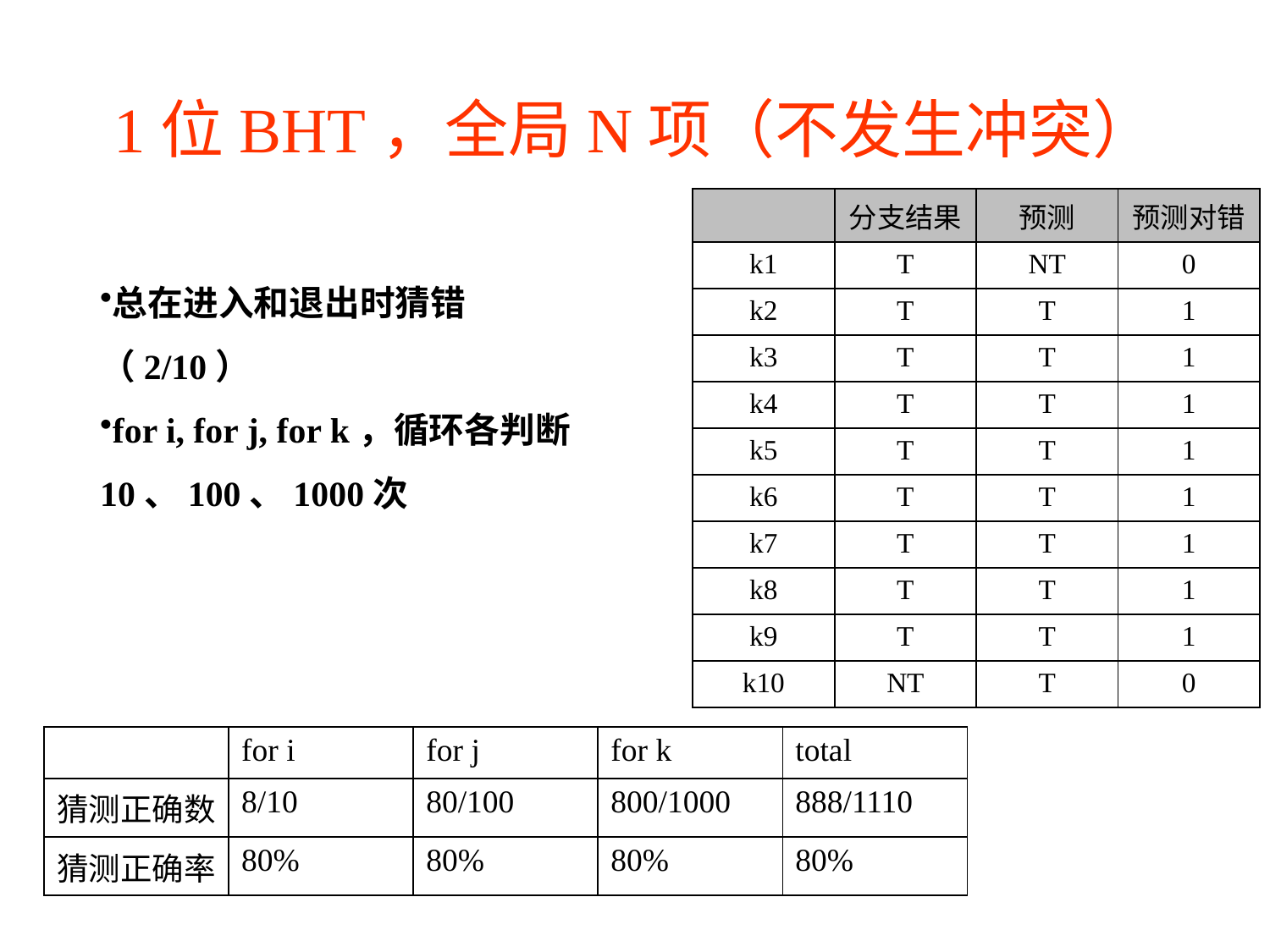

# 1位BHT，全局N项（不发生冲突）
|  | 分支结果 | 预测 | 预测对错 |
| --- | --- | --- | --- |
| k1 | T | NT | 0 |
| k2 | T | T | 1 |
| k3 | T | T | 1 |
| k4 | T | T | 1 |
| k5 | T | T | 1 |
| k6 | T | T | 1 |
| k7 | T | T | 1 |
| k8 | T | T | 1 |
| k9 | T | T | 1 |
| k10 | NT | T | 0 |
总在进入和退出时猜错（2/10）
for i, for j, for k，循环各判断10、100、1000次

|  | for i | for j | for k | total |
| --- | --- | --- | --- | --- |
| 猜测正确数 | 8/10 | 80/100 | 800/1000 | 888/1110 |
| 猜测正确率 | 80% | 80% | 80% | 80% |